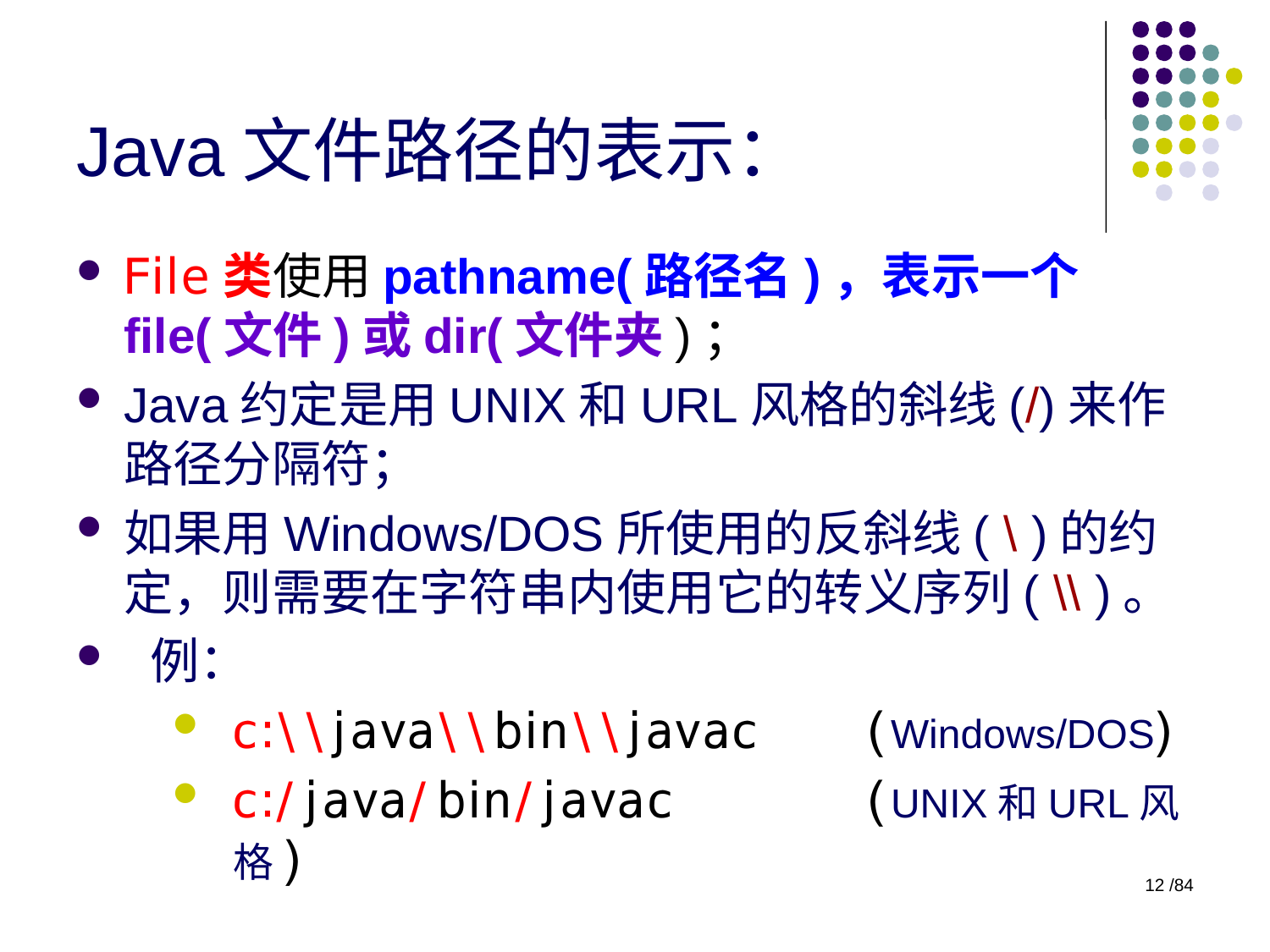

# Java文件路径的表示：
File类使用pathname(路径名)，表示一个 file(文件)或dir(文件夹)；
Java约定是用UNIX和URL风格的斜线(/)来作路径分隔符；
如果用Windows/DOS所使用的反斜线( \ )的约定，则需要在字符串内使用它的转义序列( \\ )。
例：
c:\\java\\bin\\javac	(Windows/DOS)
c:/java/bin/javac		(UNIX和URL风格)

12 /84